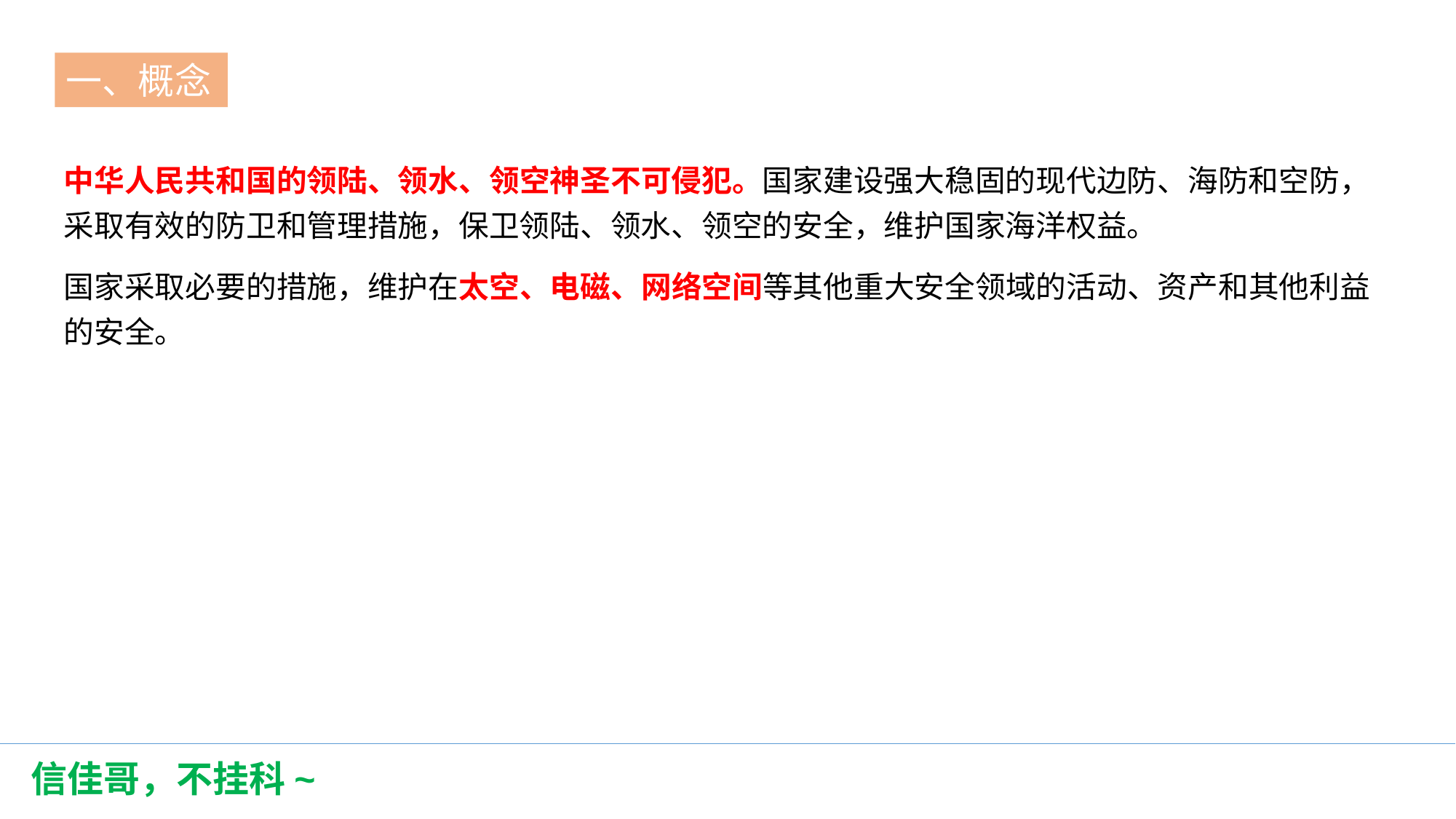

一、概念
第一节
中华人民共和国的领陆、领水、领空神圣不可侵犯。国家建设强大稳固的现代边防、海防和空防，采取有效的防卫和管理措施，保卫领陆、领水、领空的安全，维护国家海洋权益。
国家采取必要的措施，维护在太空、电磁、网络空间等其他重大安全领域的活动、资产和其他利益的安全。